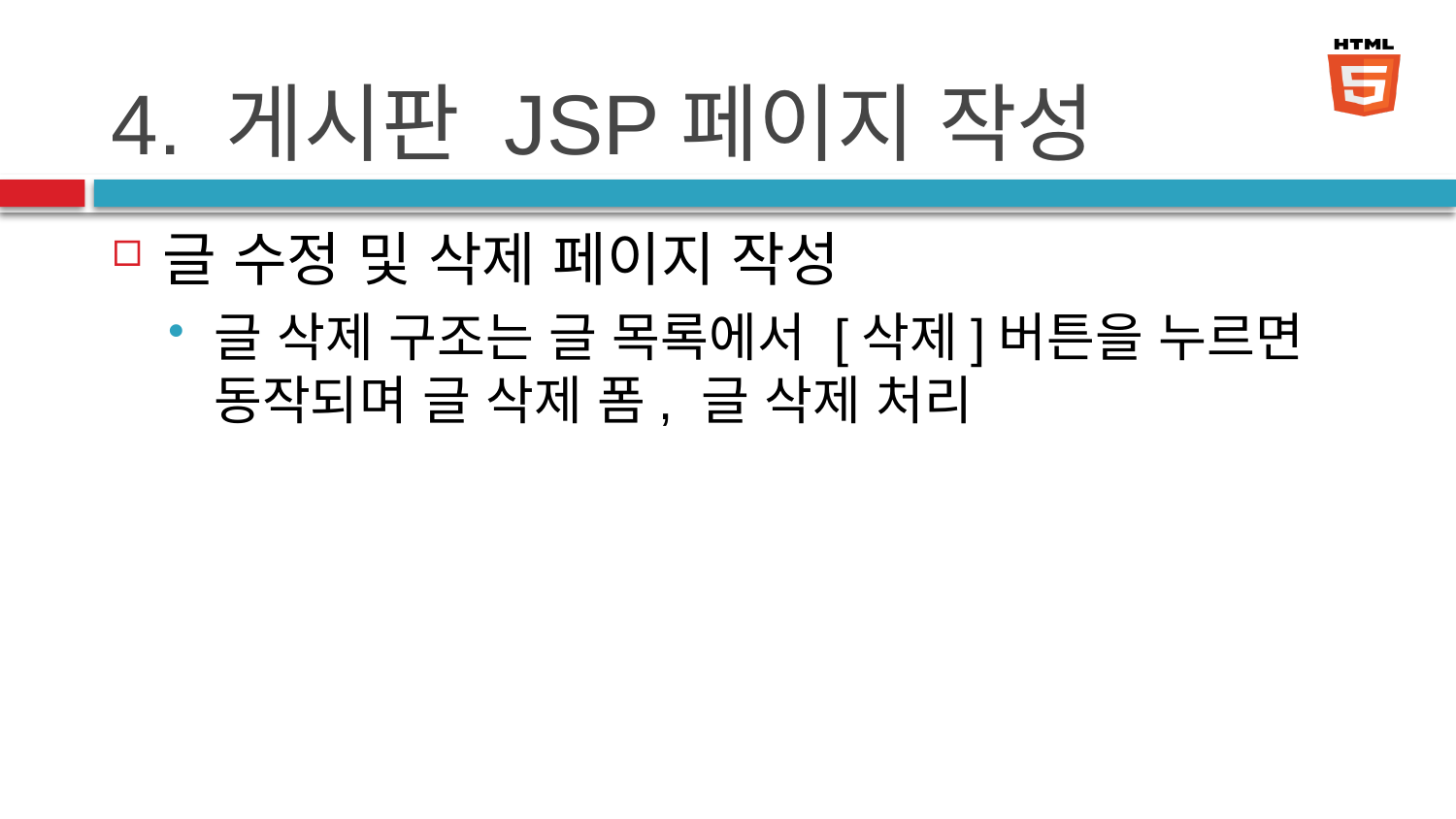

# 4. 게시판 JSP페이지 작성
글 수정 및 삭제 페이지 작성
글 삭제 구조는 글 목록에서 [삭제]버튼을 누르면 동작되며 글 삭제 폼, 글 삭제 처리